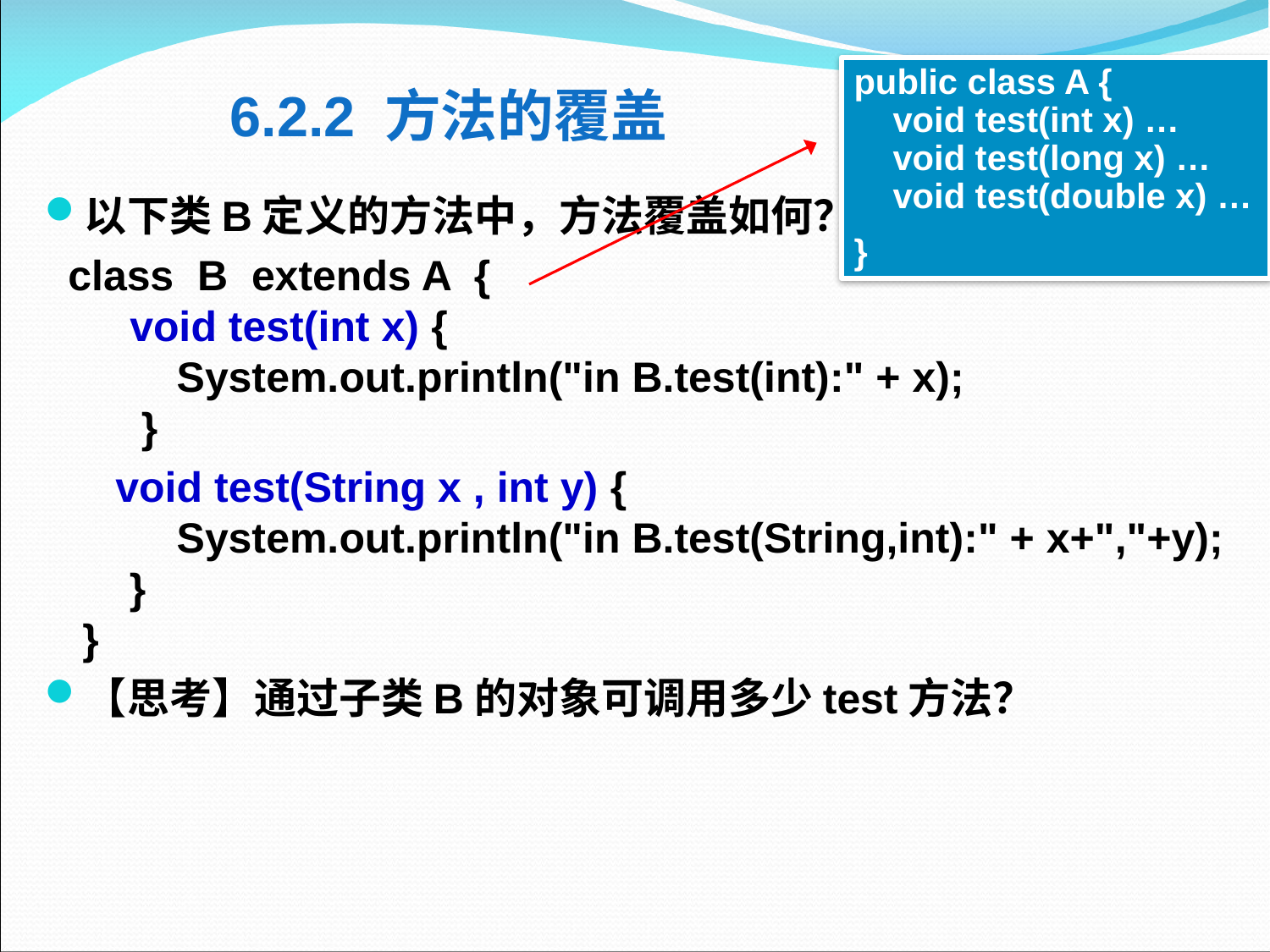

public class A {
    void test(int x) …
    void test(long x) …
    void test(double x) …
}
# 6.2.2 方法的覆盖
以下类B定义的方法中，方法覆盖如何？
  class  B  extends A  {
    void test(int x) {
        System.out.println("in B.test(int):" + x);
     }
      void test(String x , int y) {
        System.out.println("in B.test(String,int):" + x+","+y);
    }
}
【思考】通过子类B的对象可调用多少test方法？